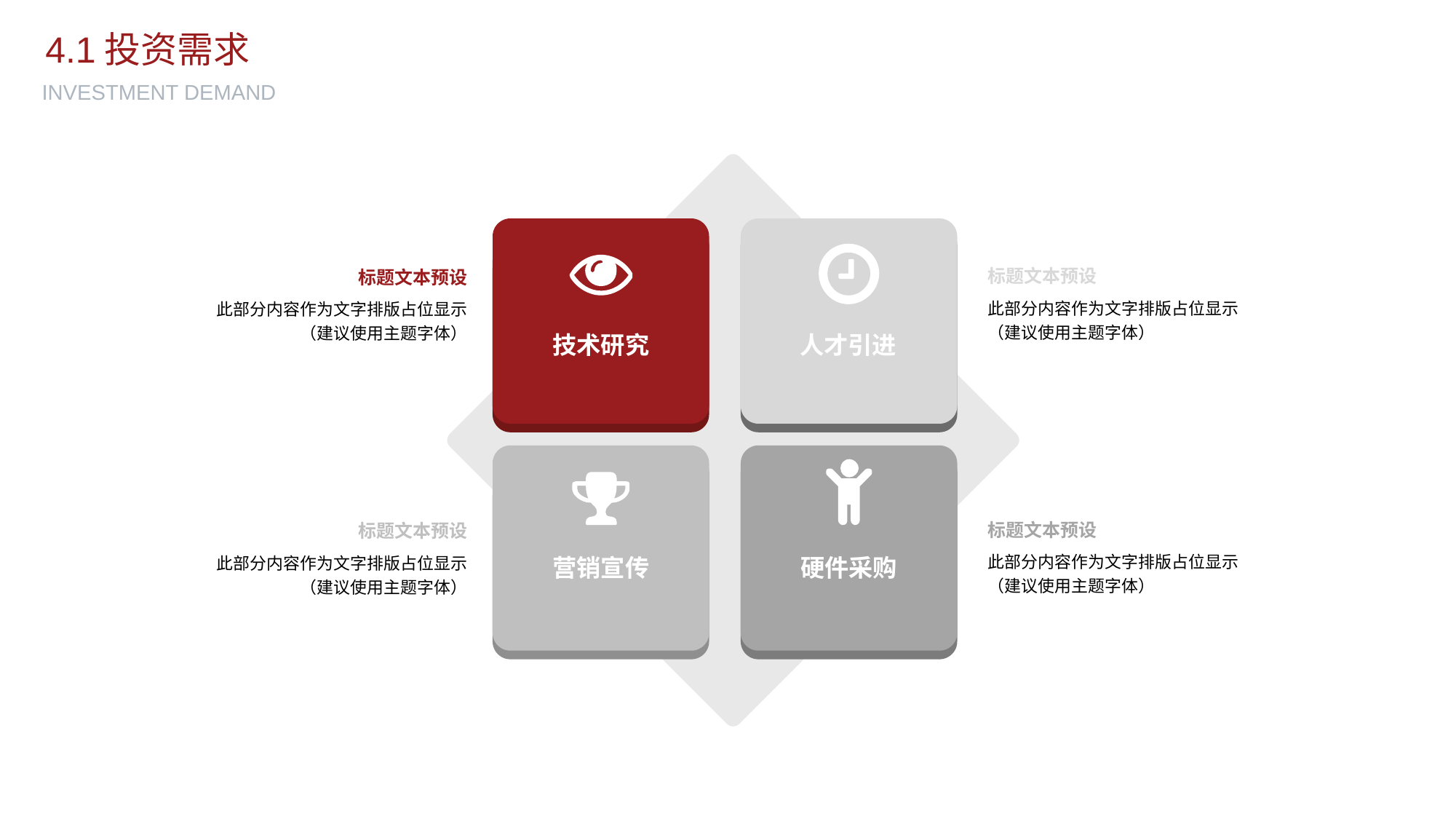

4.1投资需求

INVESTMENT DEMAND

标题文本预设
标题文本预设
此部分内容作为文字排版占位显示
（建议使用主题字体）
此部分内容作为文字排版占位显示
（建议使用主题字体）
技术研究
人才引进

标题文本预设
标题文本预设
此部分内容作为文字排版占位显示
（建议使用主题字体）
此部分内容作为文字排版占位显示
（建议使用主题字体）
营销宣传
硬件采购